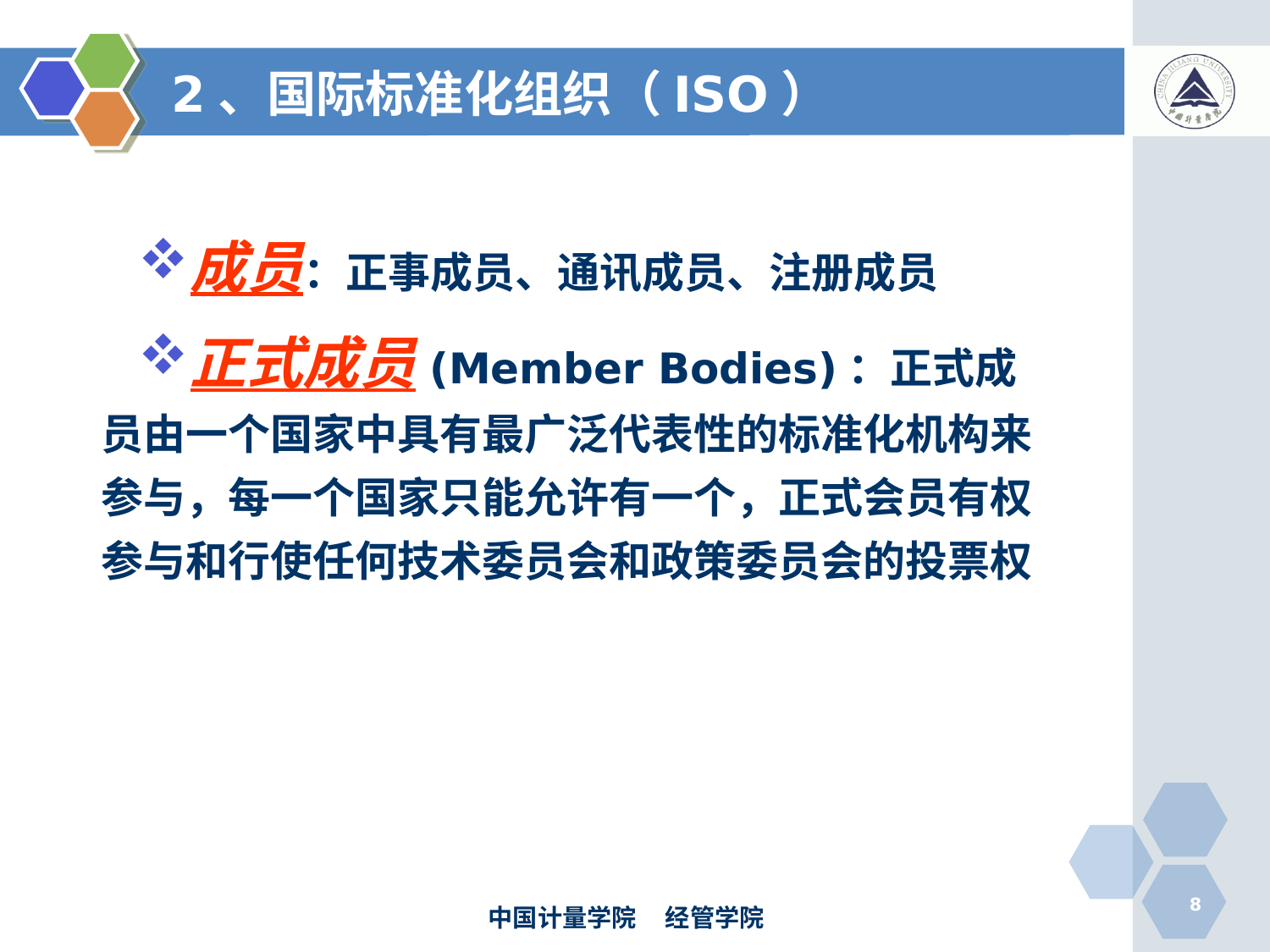

# 2、国际标准化组织（ISO）
成员：正事成员、通讯成员、注册成员
正式成员(Member Bodies)：正式成员由一个国家中具有最广泛代表性的标准化机构来参与，每一个国家只能允许有一个，正式会员有权参与和行使任何技术委员会和政策委员会的投票权
8
中国计量学院     经管学院